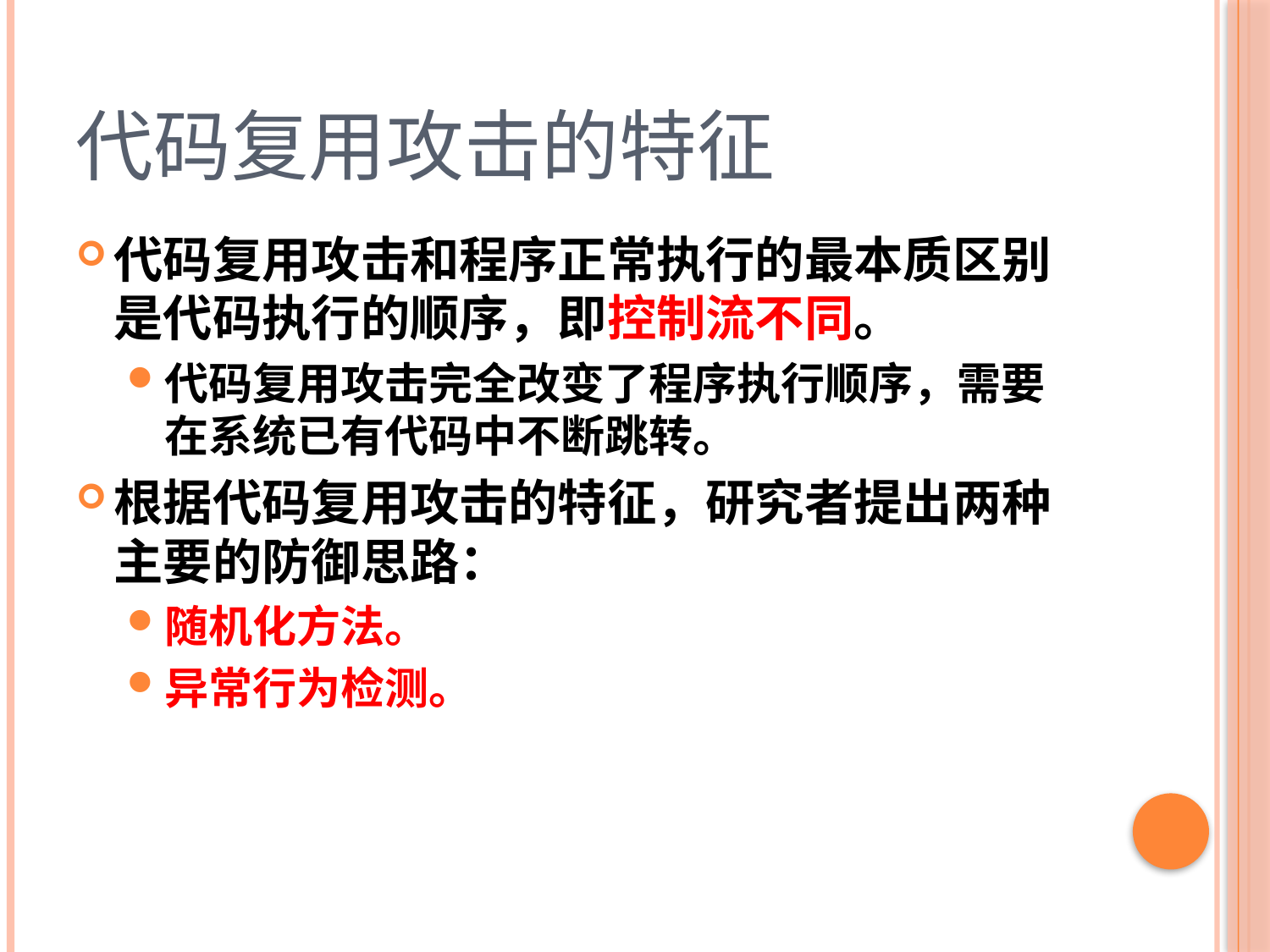

# 代码复用攻击的特征
代码复用攻击和程序正常执行的最本质区别是代码执行的顺序，即控制流不同。
代码复用攻击完全改变了程序执行顺序，需要在系统已有代码中不断跳转。
根据代码复用攻击的特征，研究者提出两种主要的防御思路：
随机化方法。
异常行为检测。